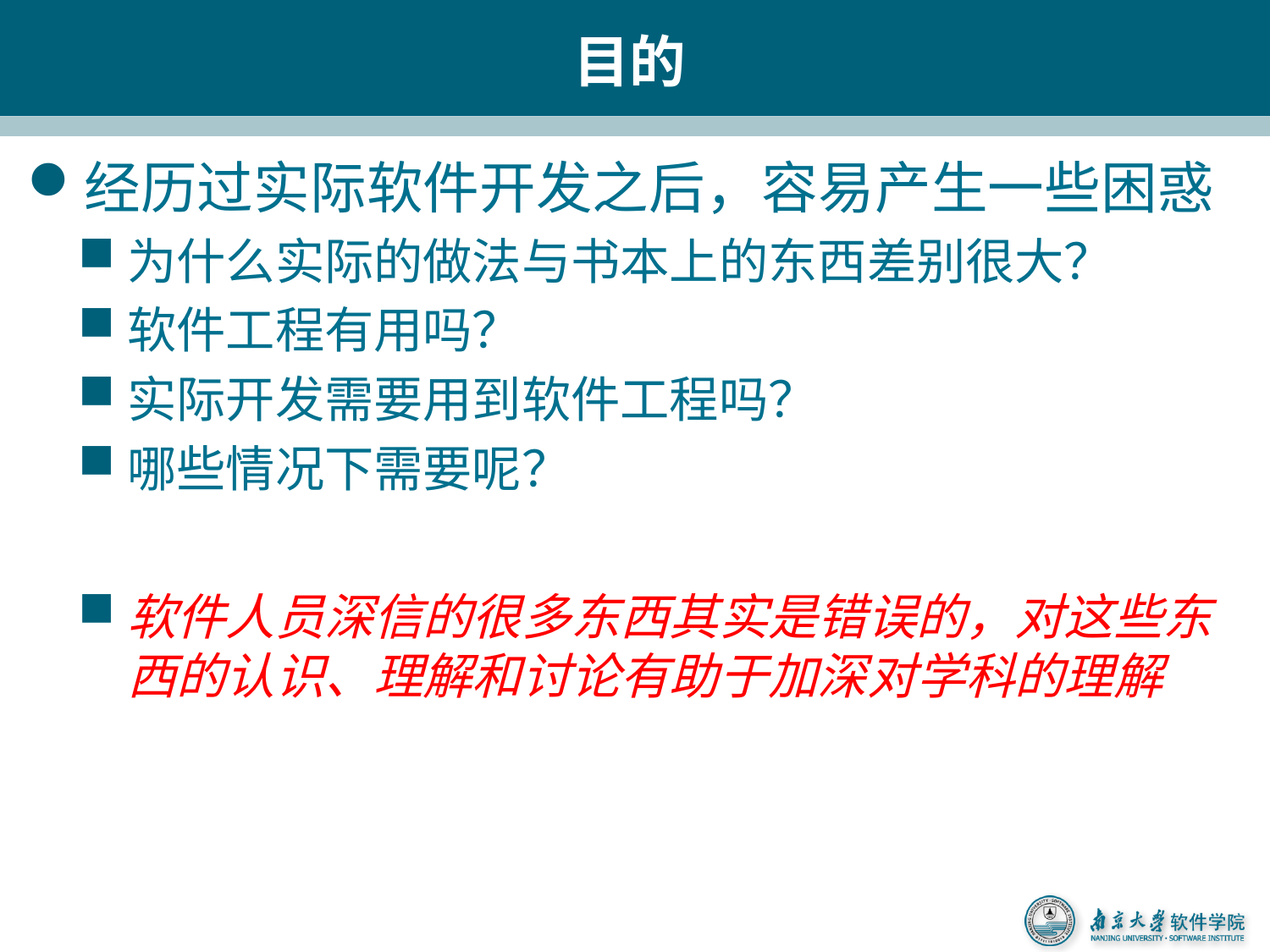

# 目的
经历过实际软件开发之后，容易产生一些困惑
为什么实际的做法与书本上的东西差别很大？
软件工程有用吗？
实际开发需要用到软件工程吗？
哪些情况下需要呢？

软件人员深信的很多东西其实是错误的，对这些东西的认识、理解和讨论有助于加深对学科的理解